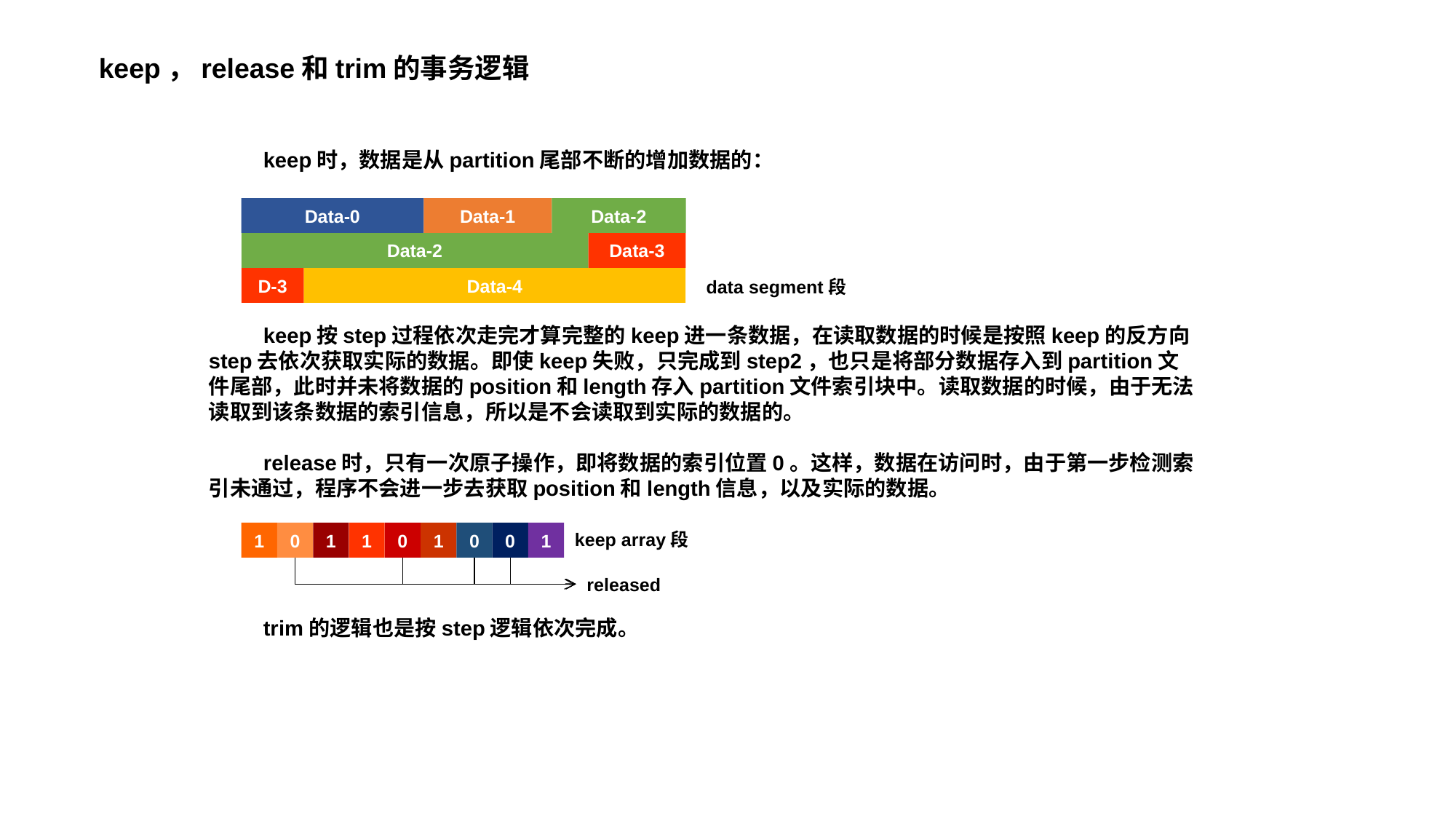

keep，release和trim的事务逻辑
keep时，数据是从partition尾部不断的增加数据的：
Data-0
Data-1
Data-2
Data-2
Data-3
D-3
Data-4
data segment段
keep按step过程依次走完才算完整的keep进一条数据，在读取数据的时候是按照keep的反方向step去依次获取实际的数据。即使keep失败，只完成到step2，也只是将部分数据存入到partition文件尾部，此时并未将数据的position和length存入partition文件索引块中。读取数据的时候，由于无法读取到该条数据的索引信息，所以是不会读取到实际的数据的。

release时，只有一次原子操作，即将数据的索引位置0。这样，数据在访问时，由于第一步检测索引未通过，程序不会进一步去获取position和length信息，以及实际的数据。
1
0
1
1
0
1
0
0
1
keep array段
released
trim的逻辑也是按step逻辑依次完成。